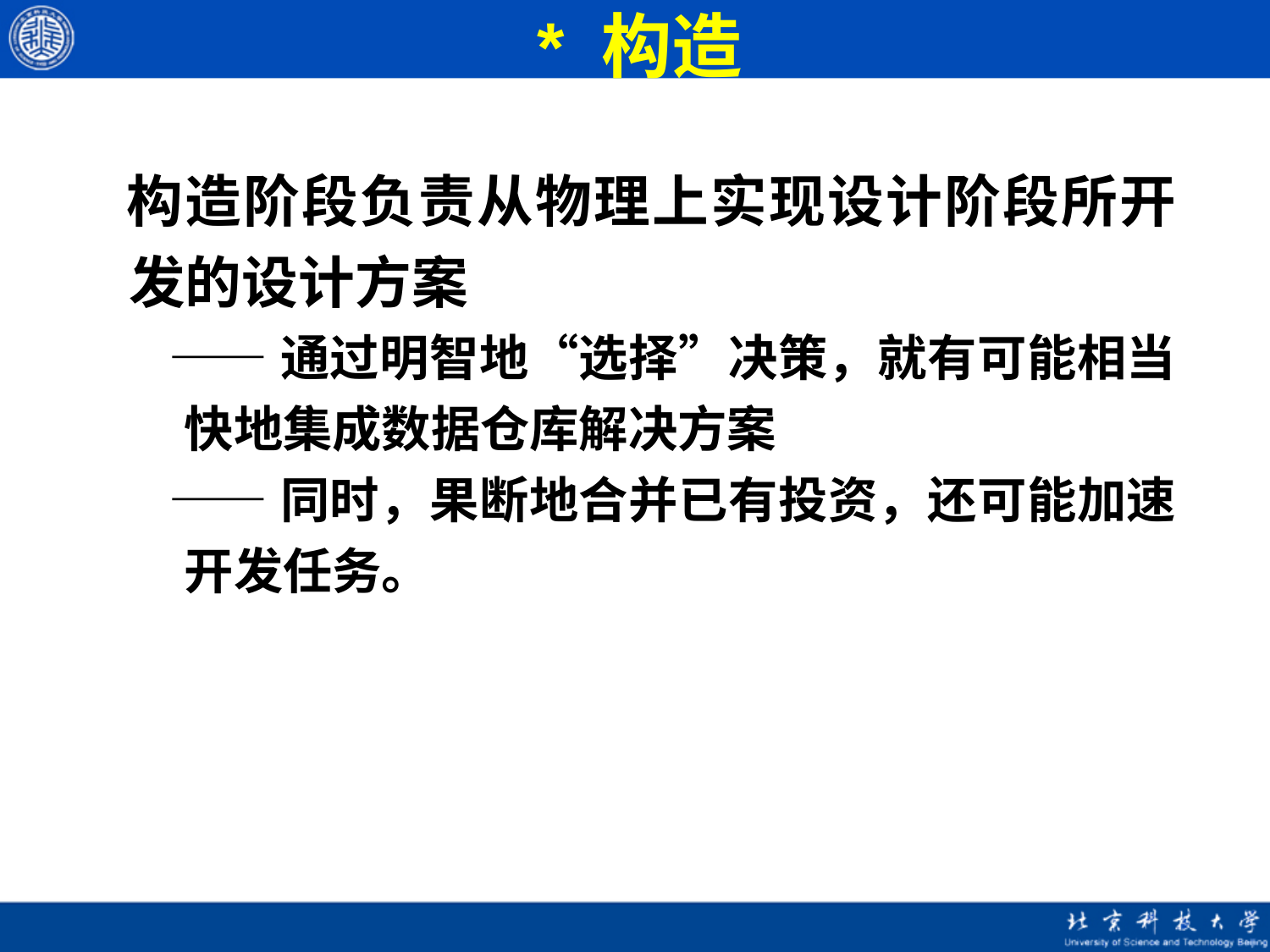

# * 构造
  构造阶段负责从物理上实现设计阶段所开发的设计方案
  ——通过明智地“选择”决策，就有可能相当快地集成数据仓库解决方案
  ——同时，果断地合并已有投资，还可能加速开发任务。